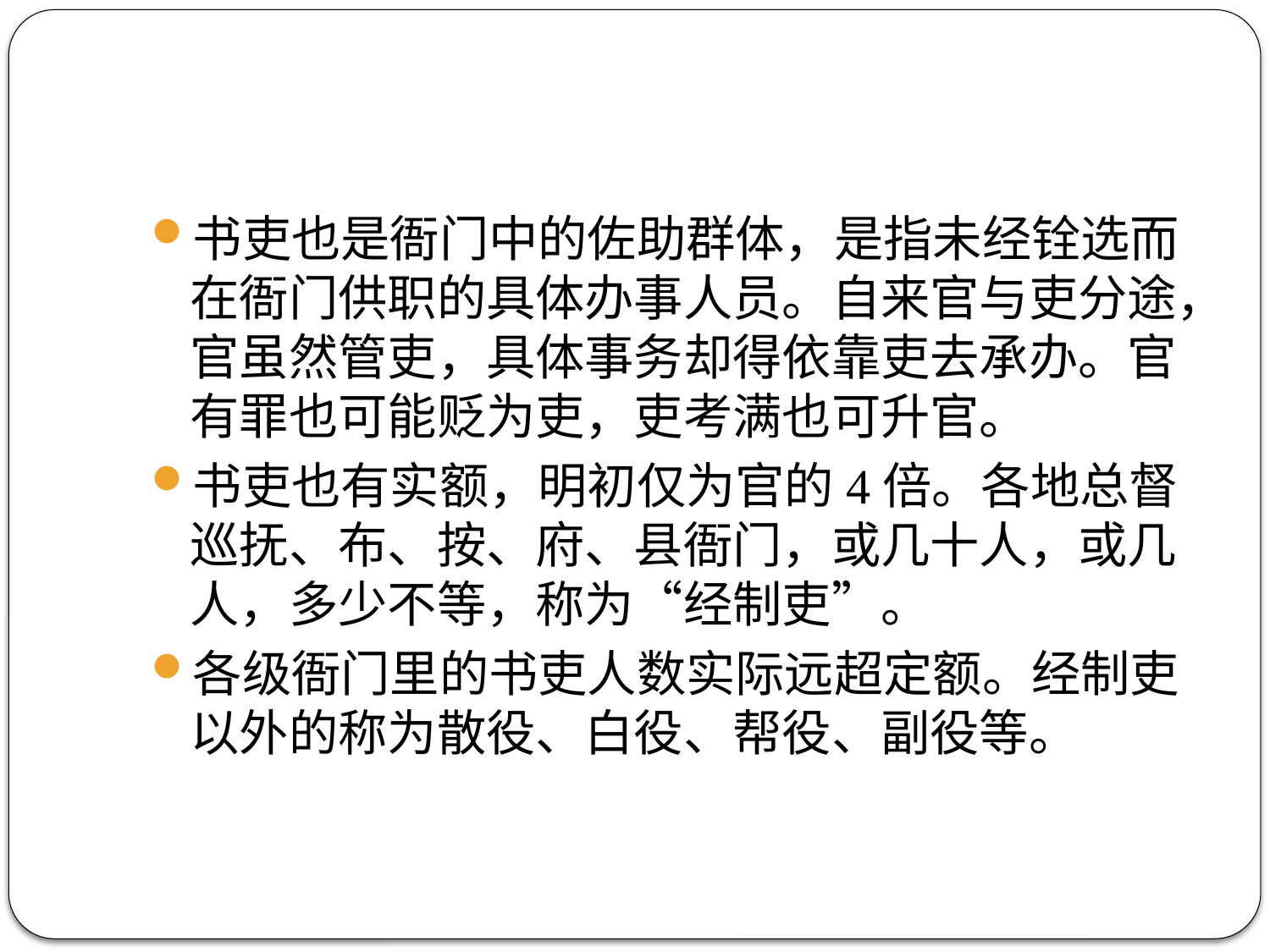

#
书吏也是衙门中的佐助群体，是指未经铨选而在衙门供职的具体办事人员。自来官与吏分途，官虽然管吏，具体事务却得依靠吏去承办。官有罪也可能贬为吏，吏考满也可升官。
书吏也有实额，明初仅为官的4倍。各地总督巡抚、布、按、府、县衙门，或几十人，或几人，多少不等，称为“经制吏”。
各级衙门里的书吏人数实际远超定额。经制吏以外的称为散役、白役、帮役、副役等。